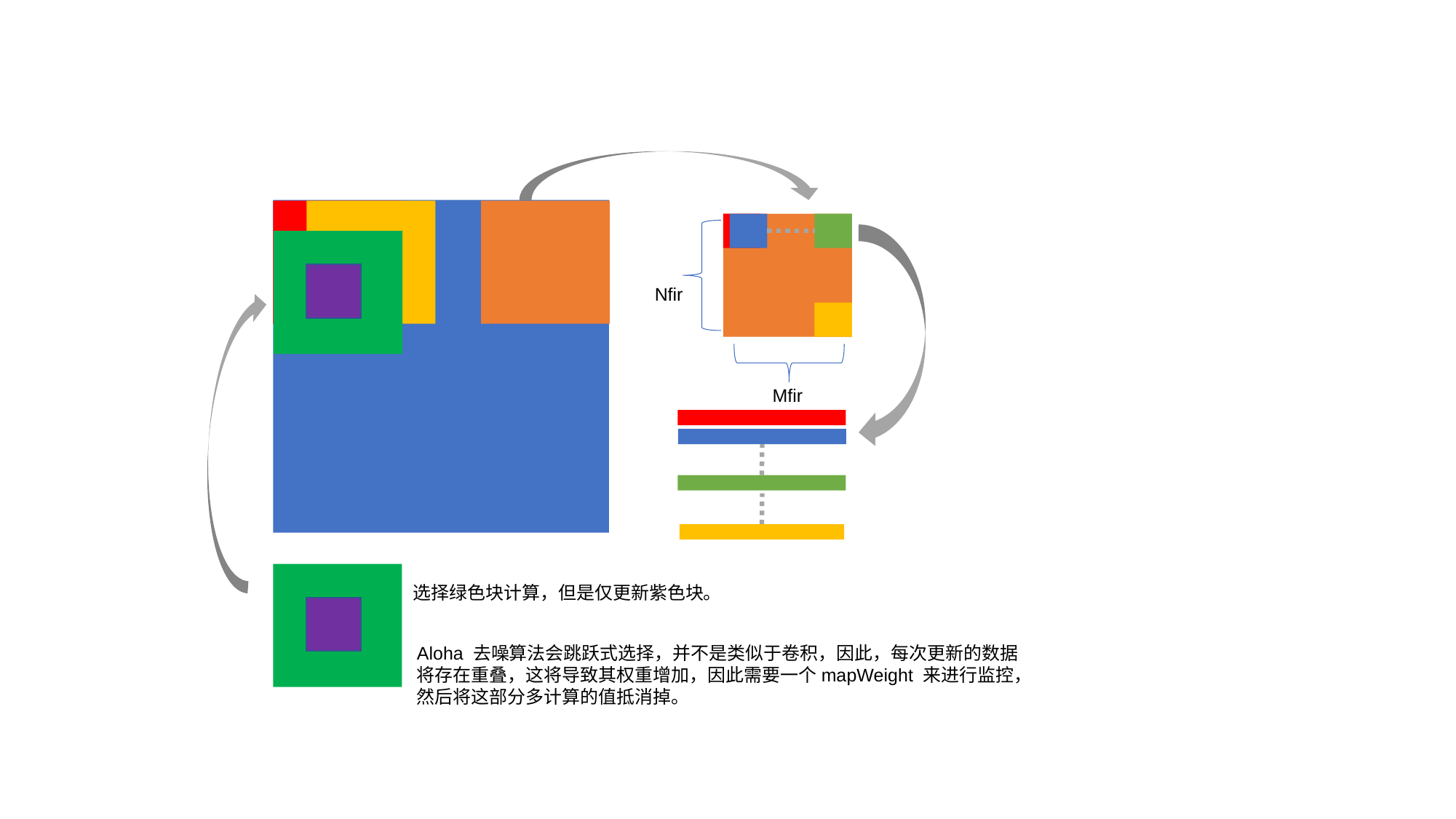

Nfir

Mfir

选择绿色块计算，但是仅更新紫色块。
Aloha 去噪算法会跳跃式选择，并不是类似于卷积，因此，每次更新的数据将存在重叠，这将导致其权重增加，因此需要一个mapWeight 来进行监控，然后将这部分多计算的值抵消掉。